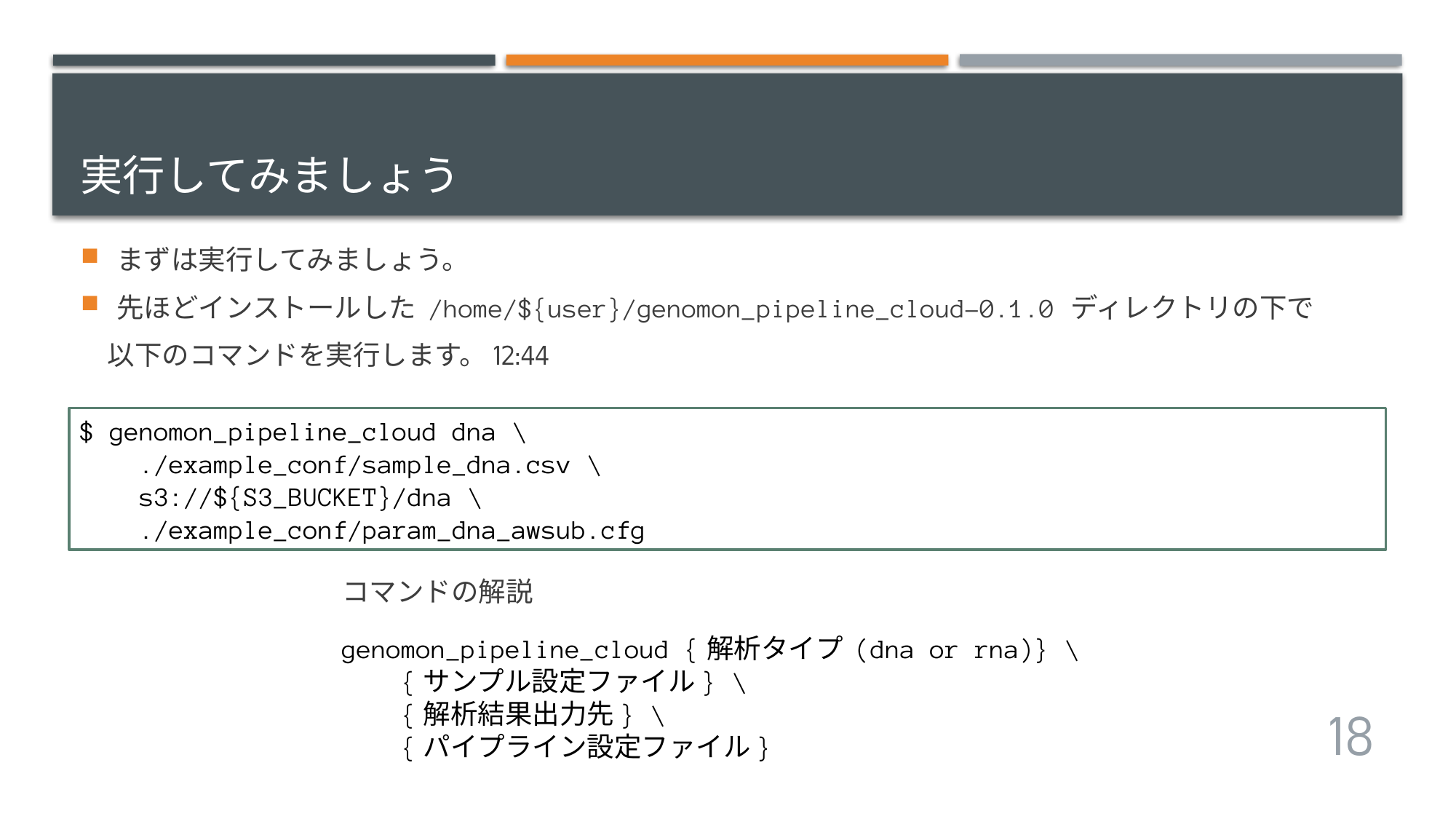

# 実行してみましょう
まずは実行してみましょう。
先ほどインストールした /home/${user}/genomon_pipeline_cloud-0.1.0 ディレクトリの下で
　以下のコマンドを実行します。12:44
$ genomon_pipeline_cloud dna \
    ./example_conf/sample_dna.csv \
    s3://${S3_BUCKET}/dna \
    ./example_conf/param_dna_awsub.cfg
コマンドの解説
genomon_pipeline_cloud {解析タイプ (dna or rna)} \
    {サンプル設定ファイル} \
    {解析結果出力先} \
    {パイプライン設定ファイル}
18